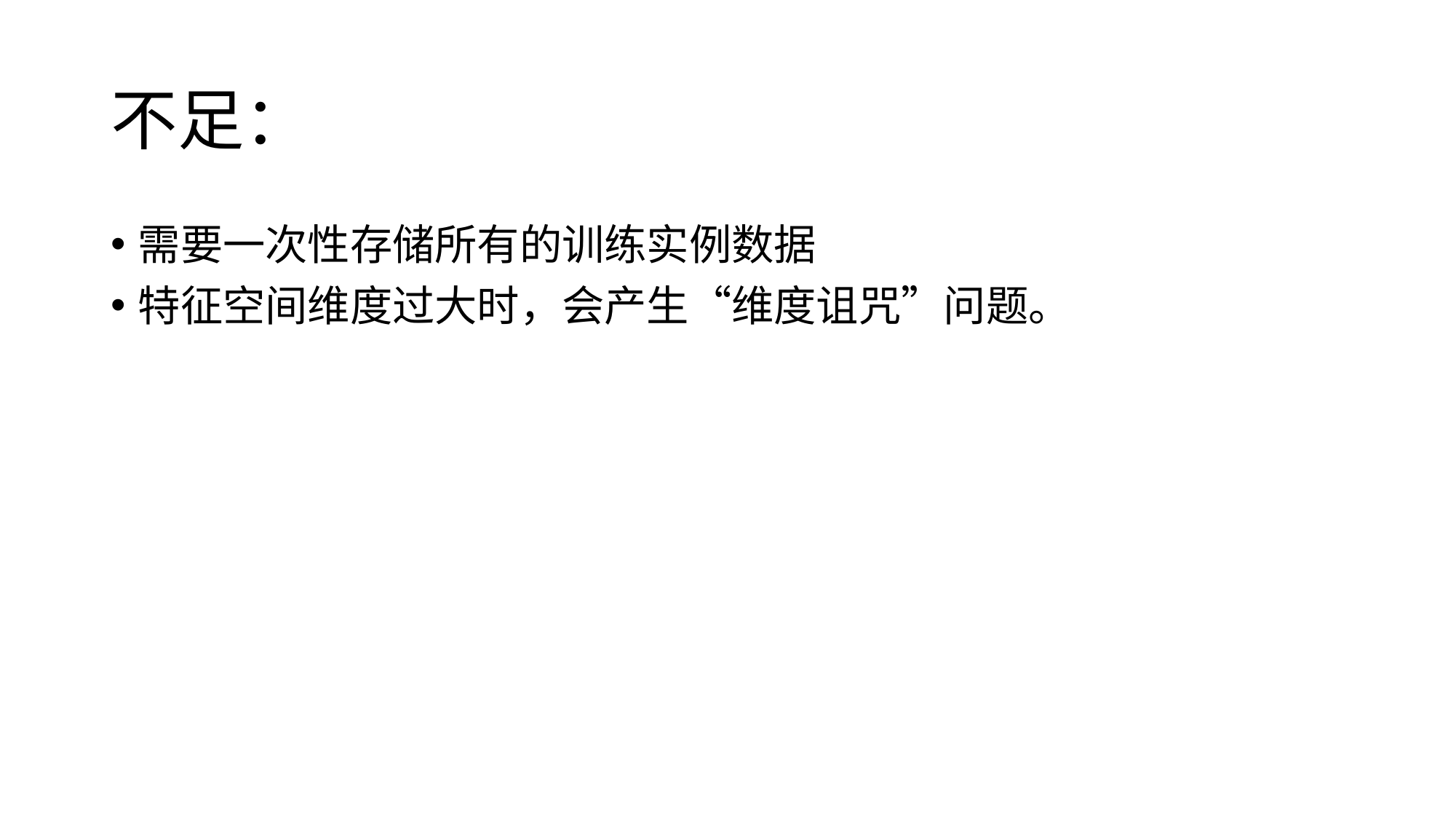

# 不足：
需要一次性存储所有的训练实例数据
特征空间维度过大时，会产生“维度诅咒”问题。